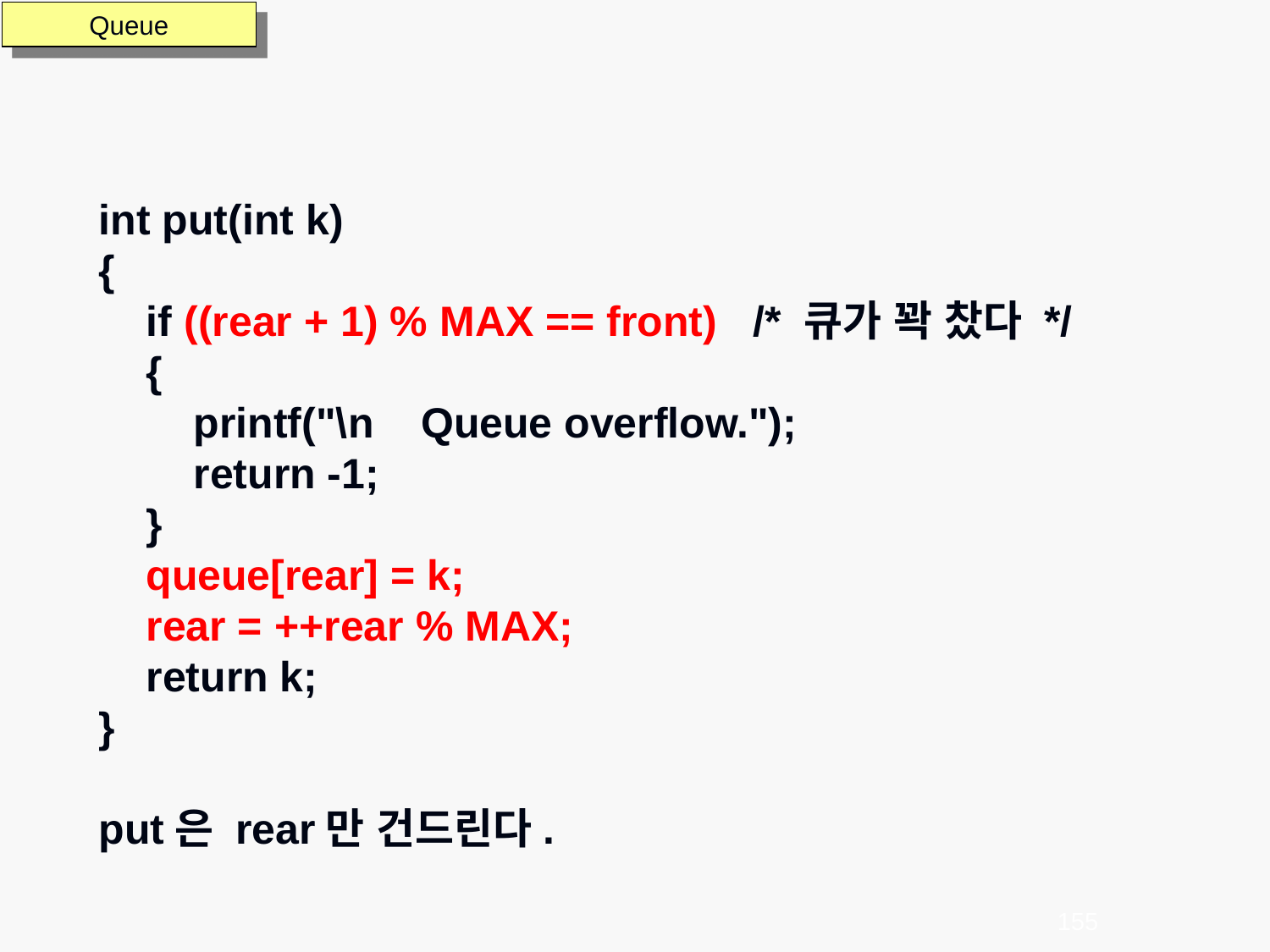

Queue
int put(int k)
{
    if ((rear + 1) % MAX == front)   /* 큐가 꽉 찼다 */
    {
        printf("\n    Queue overflow.");
        return -1;
    }
    queue[rear] = k;
    rear = ++rear % MAX;
    return k;
}

put은 rear만 건드린다.
155